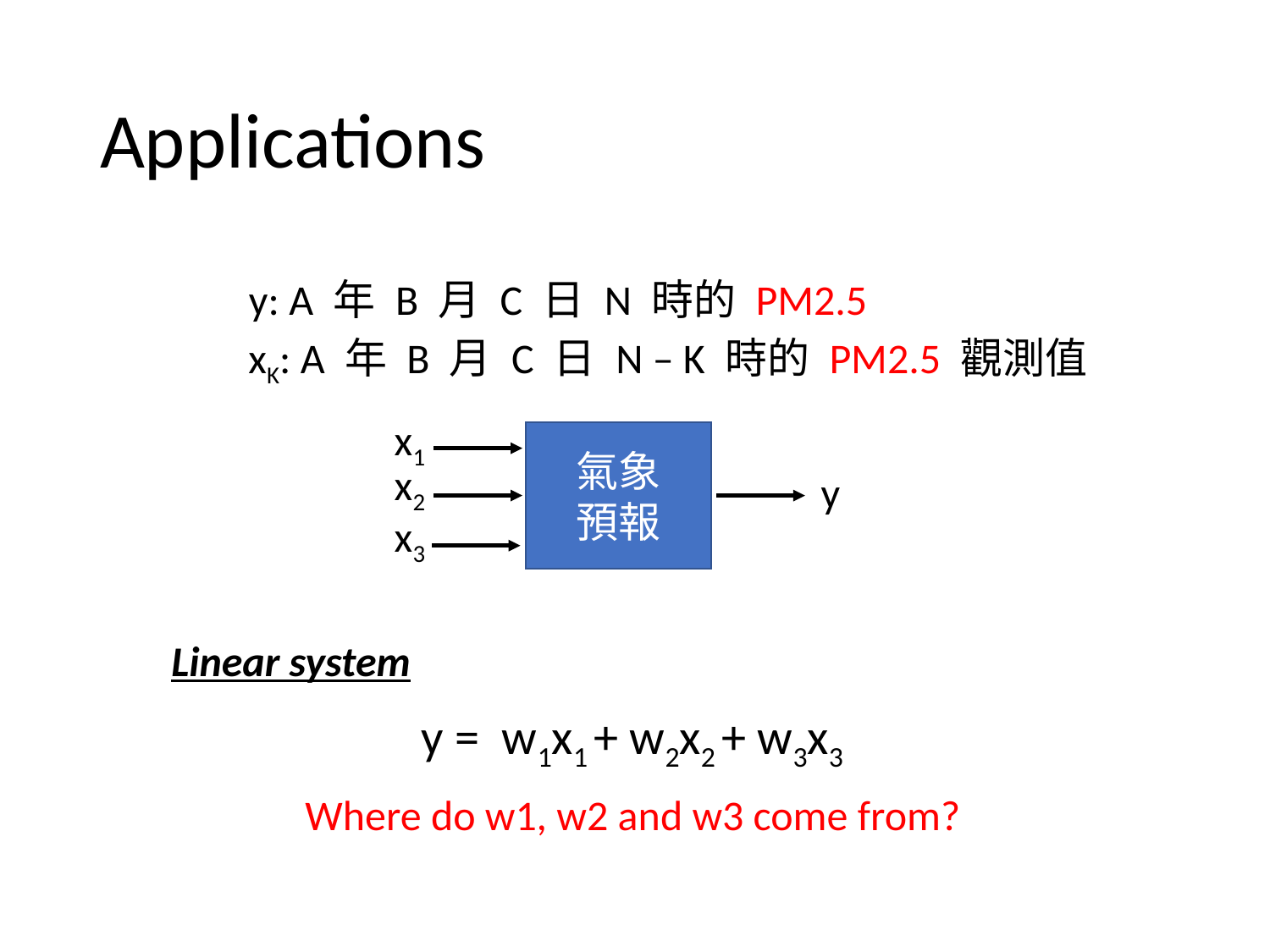

# Applications
y: A 年 B 月 C 日 N 時的 PM2.5
xK: A 年 B 月 C 日 N – K 時的 PM2.5 觀測值
x1
氣象
預報
x2
y
x3
Linear system
y =  w1x1 + w2x2 + w3x3
Where do w1, w2 and w3 come from?